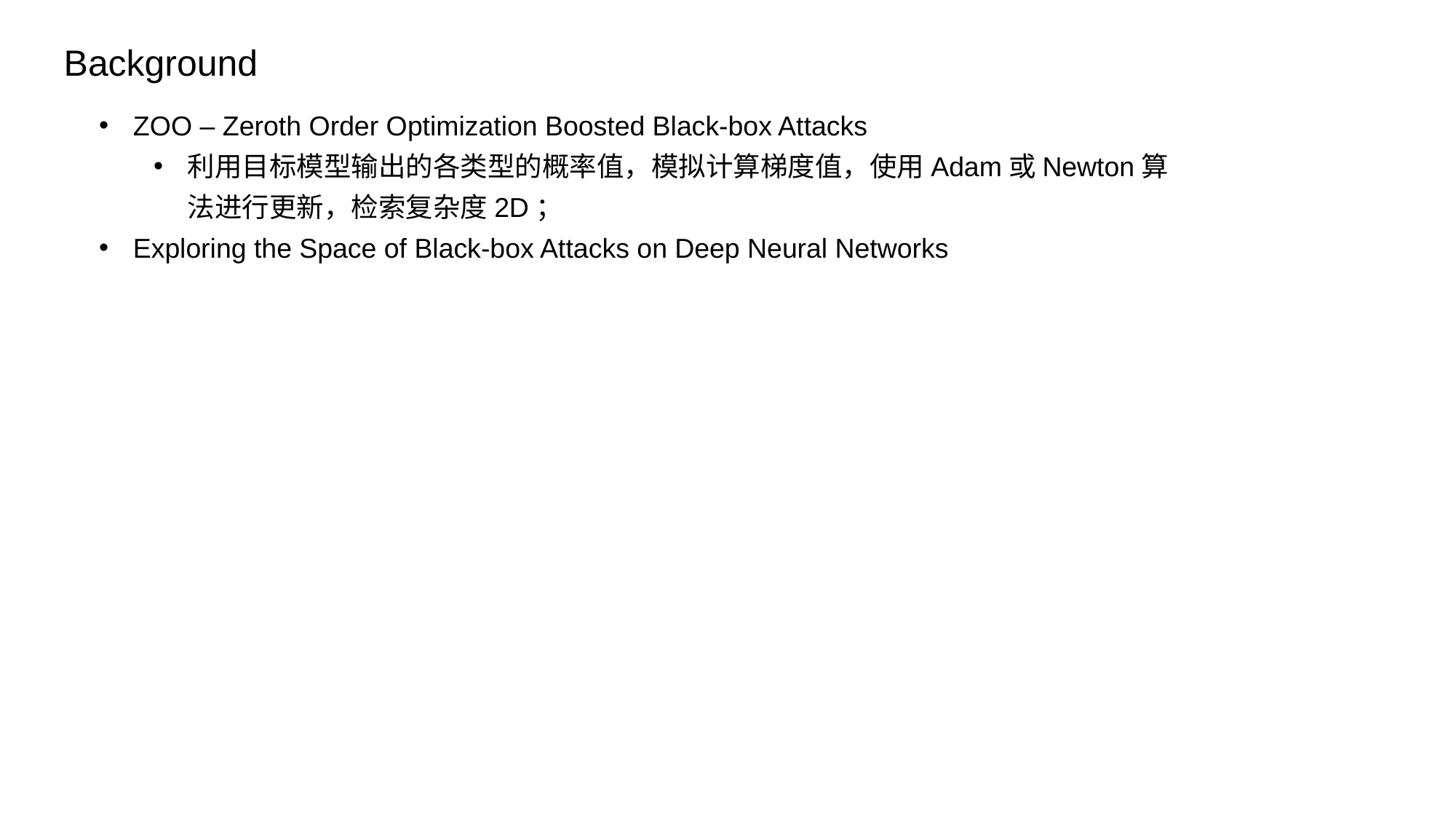

Background
ZOO – Zeroth Order Optimization Boosted Black-box Attacks
利用目标模型输出的各类型的概率值，模拟计算梯度值，使用Adam或Newton算法进行更新，检索复杂度2D；
Exploring the Space of Black-box Attacks on Deep Neural Networks